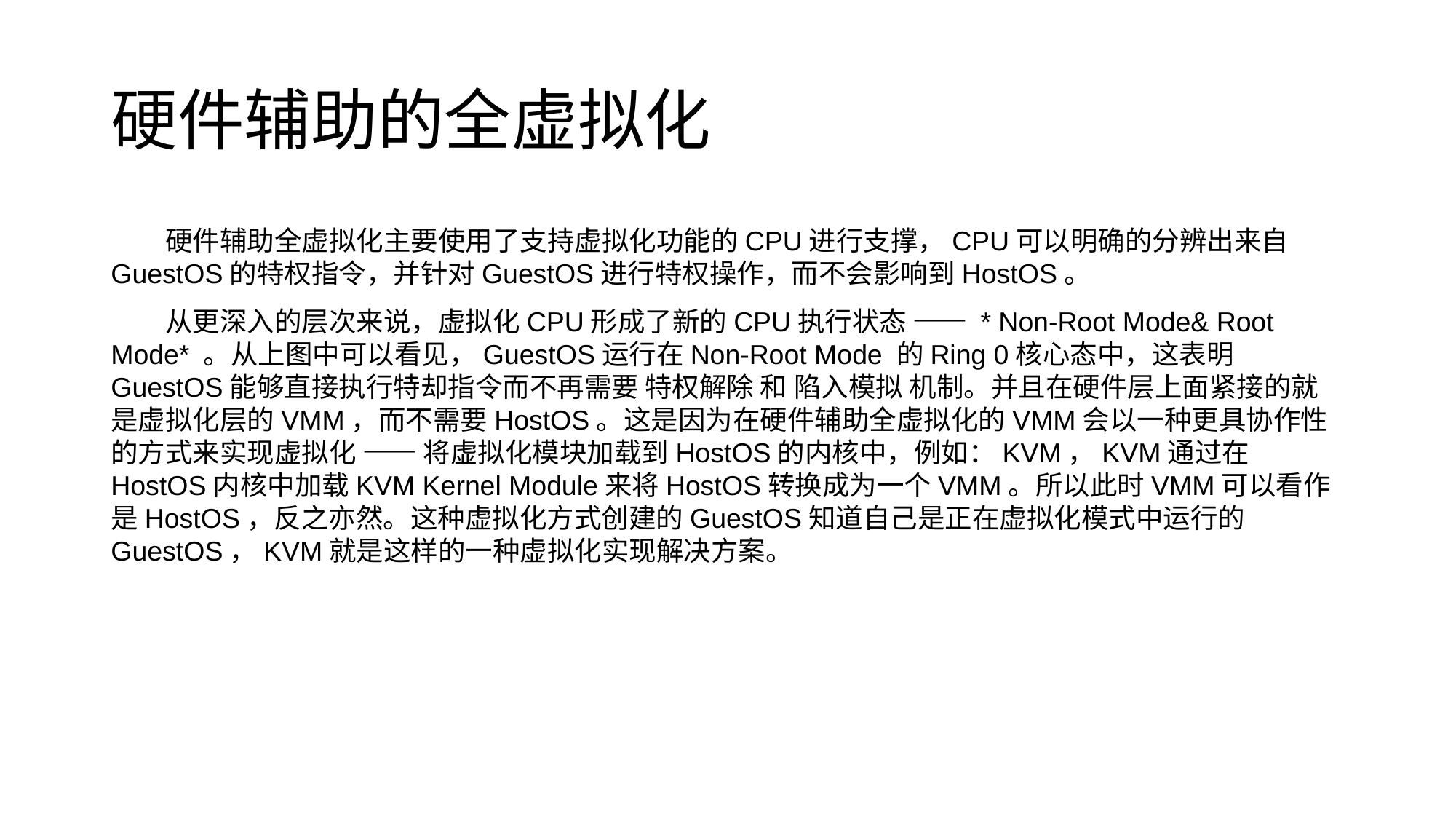

# 硬件辅助的全虚拟化
硬件辅助全虚拟化主要使用了支持虚拟化功能的CPU进行支撑，CPU可以明确的分辨出来自GuestOS的特权指令，并针对GuestOS进行特权操作，而不会影响到HostOS。
从更深入的层次来说，虚拟化CPU形成了新的CPU执行状态 —— * Non-Root Mode& Root Mode* 。从上图中可以看见，GuestOS运行在Non-Root Mode 的Ring 0核心态中，这表明GuestOS能够直接执行特却指令而不再需要 特权解除 和 陷入模拟 机制。并且在硬件层上面紧接的就是虚拟化层的VMM，而不需要HostOS。这是因为在硬件辅助全虚拟化的VMM会以一种更具协作性的方式来实现虚拟化 —— 将虚拟化模块加载到HostOS的内核中，例如：KVM，KVM通过在HostOS内核中加载KVM Kernel Module来将HostOS转换成为一个VMM。所以此时VMM可以看作是HostOS，反之亦然。这种虚拟化方式创建的GuestOS知道自己是正在虚拟化模式中运行的GuestOS，KVM就是这样的一种虚拟化实现解决方案。